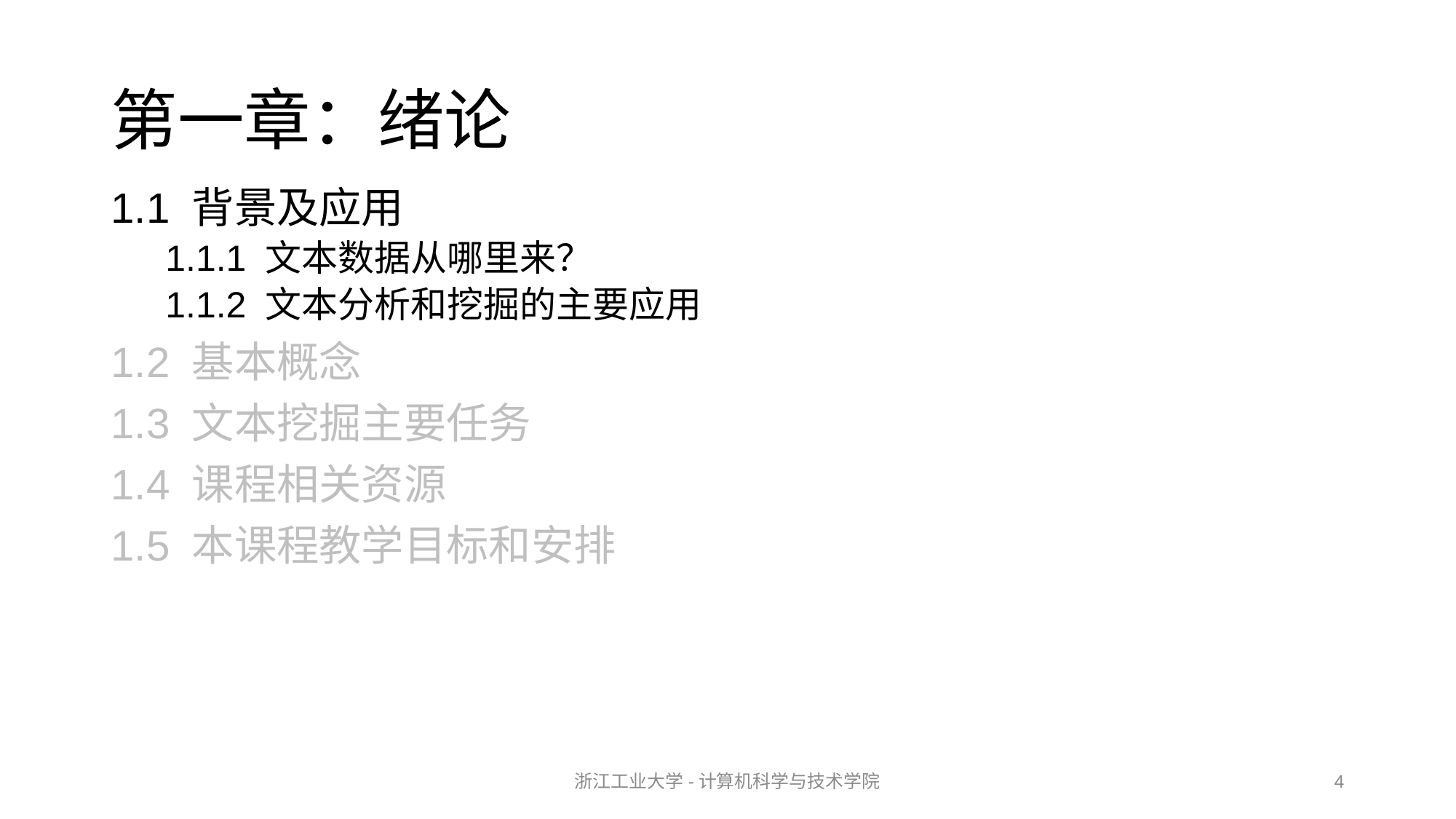

# 第一章：绪论
1.1 背景及应用
1.1.1 文本数据从哪里来？
1.1.2 文本分析和挖掘的主要应用
1.2 基本概念
1.3 文本挖掘主要任务
1.4 课程相关资源
1.5 本课程教学目标和安排

浙江工业大学-计算机科学与技术学院
4